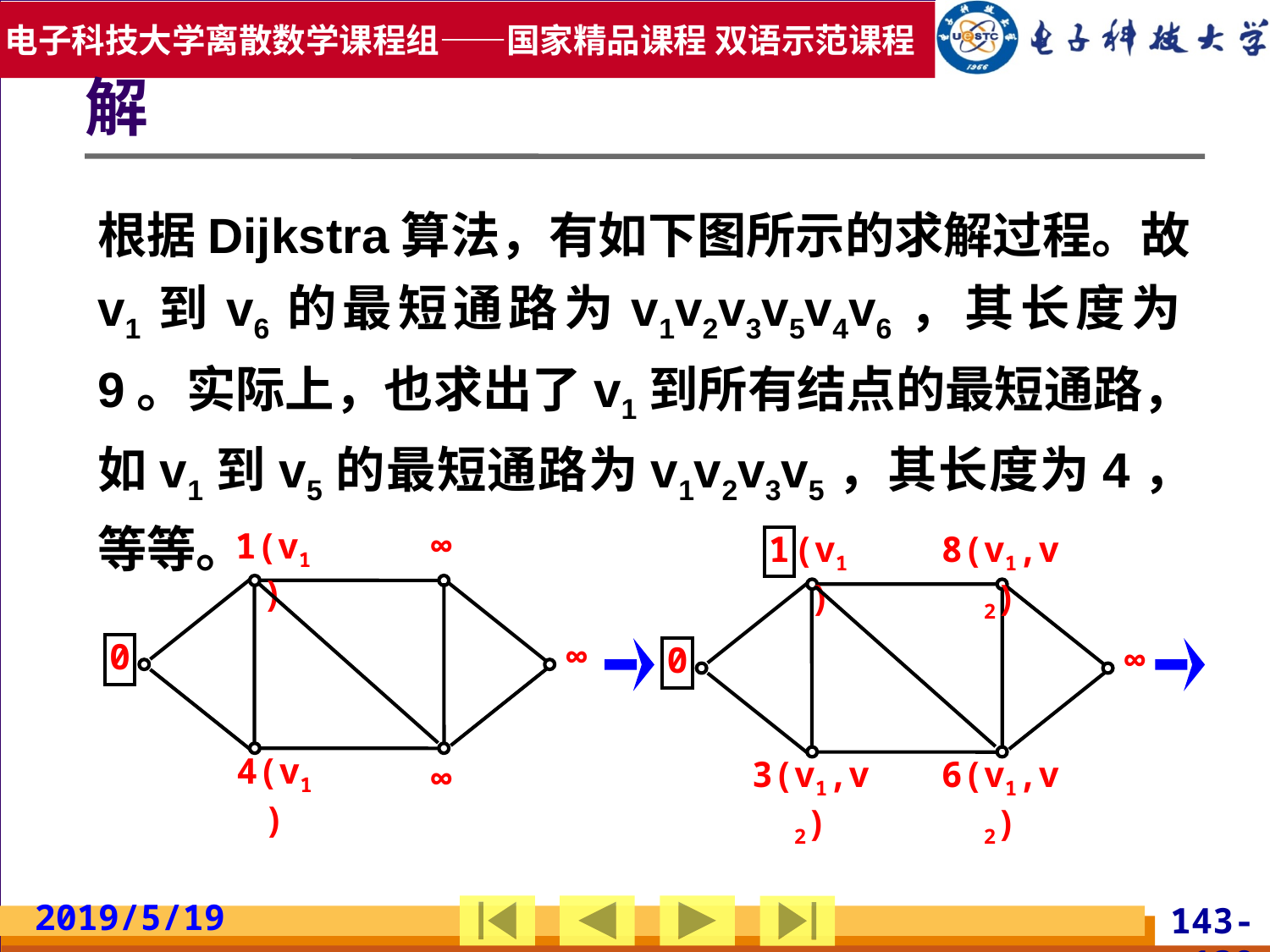

解
根据Dijkstra算法，有如下图所示的求解过程。故v1到v6的最短通路为v1v2v3v5v4v6，其长度为9。实际上，也求出了v1到所有结点的最短通路，如v1到v5的最短通路为v1v2v3v5，其长度为4，等等。
1(v1)
∞

0
∞

4(v1)
∞

1
(v1)
8(v1,v2)

0
∞

3(v1,v2)
6(v1,v2)

2019/5/19